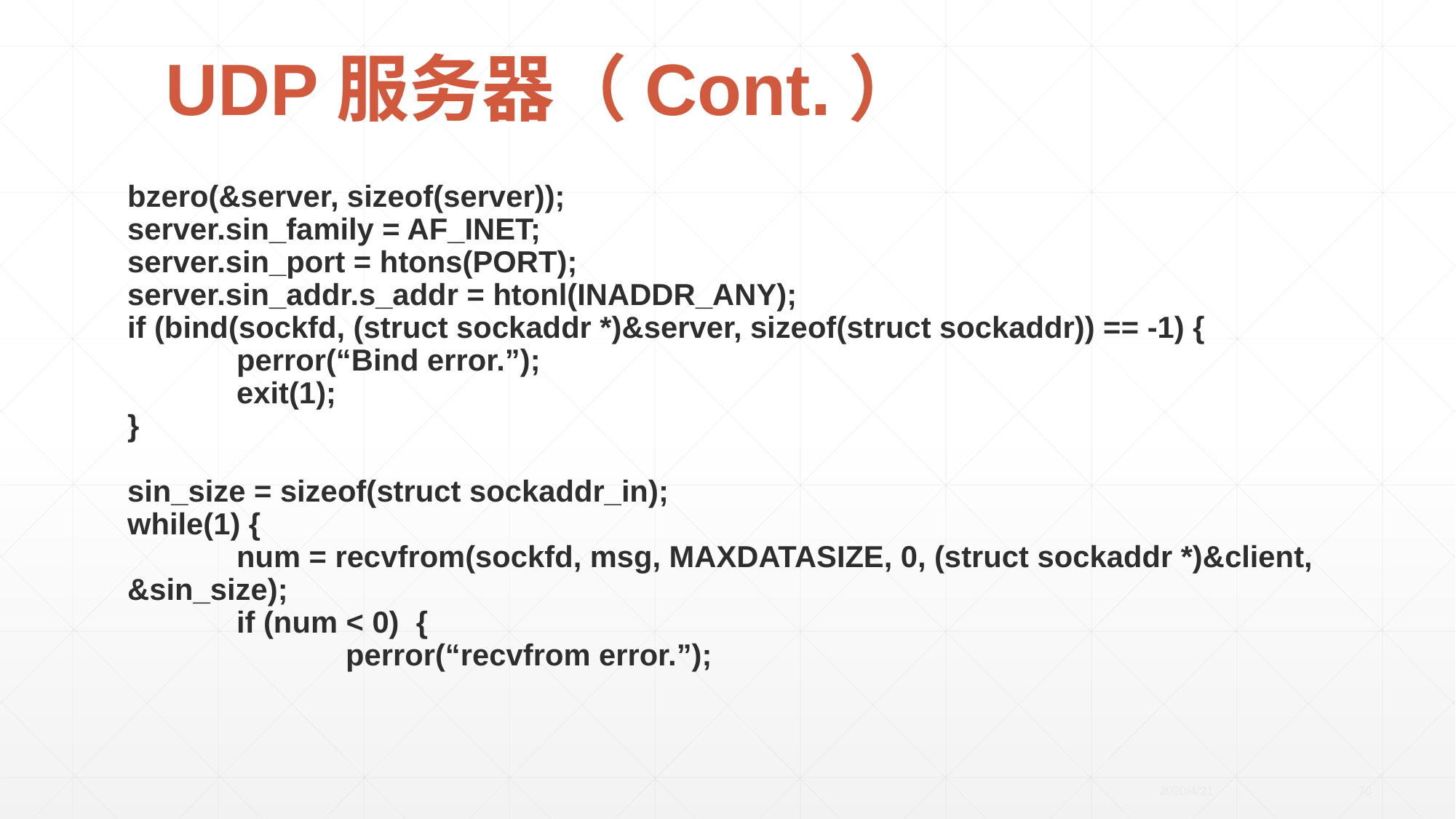

# UDP服务器（Cont.）
	bzero(&server, sizeof(server));
	server.sin_family = AF_INET;
	server.sin_port = htons(PORT);
	server.sin_addr.s_addr = htonl(INADDR_ANY);
	if (bind(sockfd, (struct sockaddr *)&server, sizeof(struct sockaddr)) == -1) {
		perror(“Bind error.”);
		exit(1);
	}

	sin_size = sizeof(struct sockaddr_in);
	while(1) {
		num = recvfrom(sockfd, msg, MAXDATASIZE, 0, (struct sockaddr *)&client, &sin_size);
		if (num < 0)  {
			perror(“recvfrom error.”);
2020/4/21
70